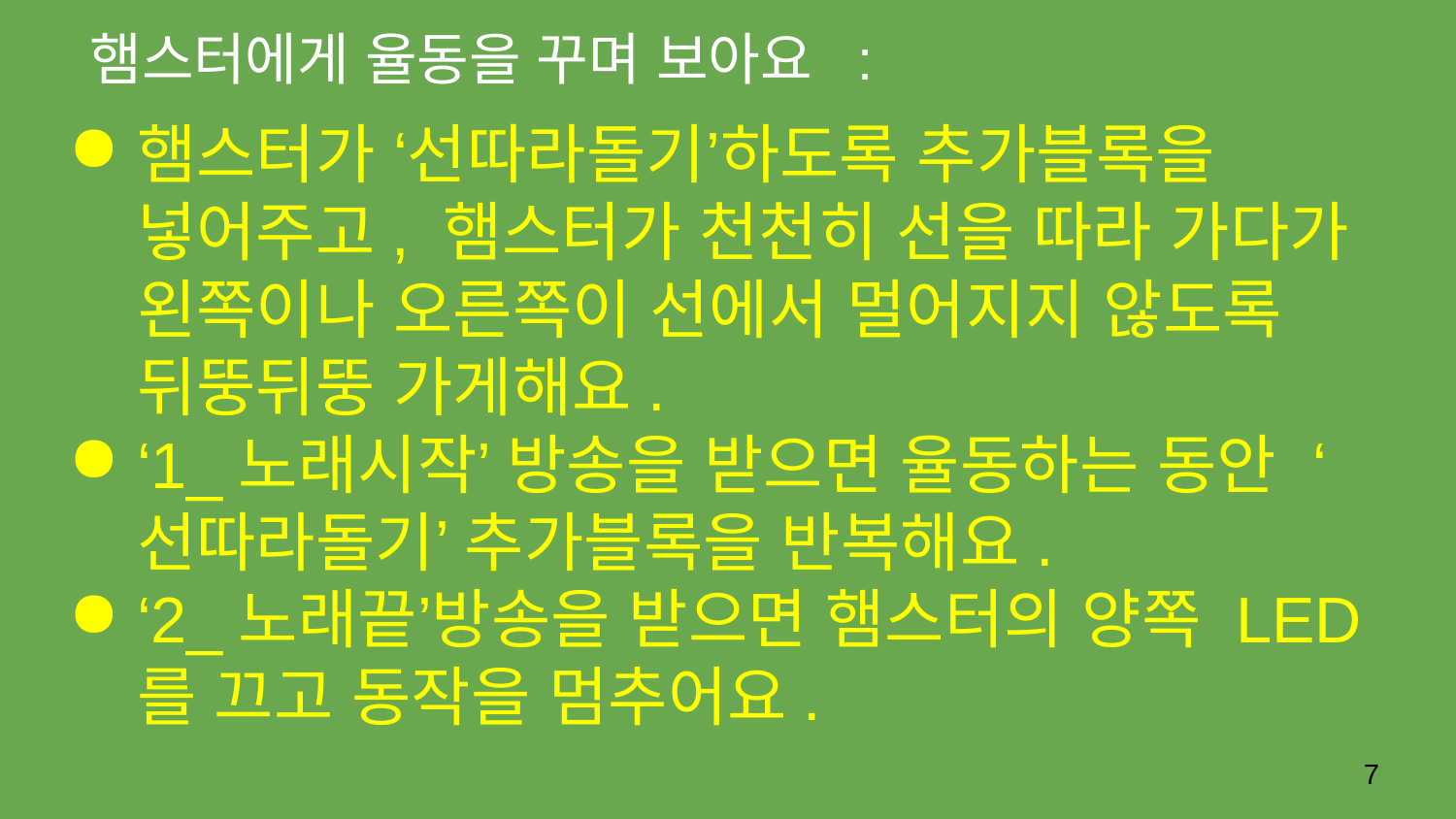

# 햄스터에게 율동을 꾸며 보아요  :
햄스터가 ‘선따라돌기’하도록 추가블록을 넣어주고, 햄스터가 천천히 선을 따라 가다가 왼쪽이나 오른쪽이 선에서 멀어지지 않도록 뒤뚱뒤뚱 가게해요.
‘1_노래시작’ 방송을 받으면 율동하는 동안  ‘선따라돌기’ 추가블록을 반복해요.
‘2_노래끝’방송을 받으면 햄스터의 양쪽 LED를 끄고 동작을 멈추어요.
7